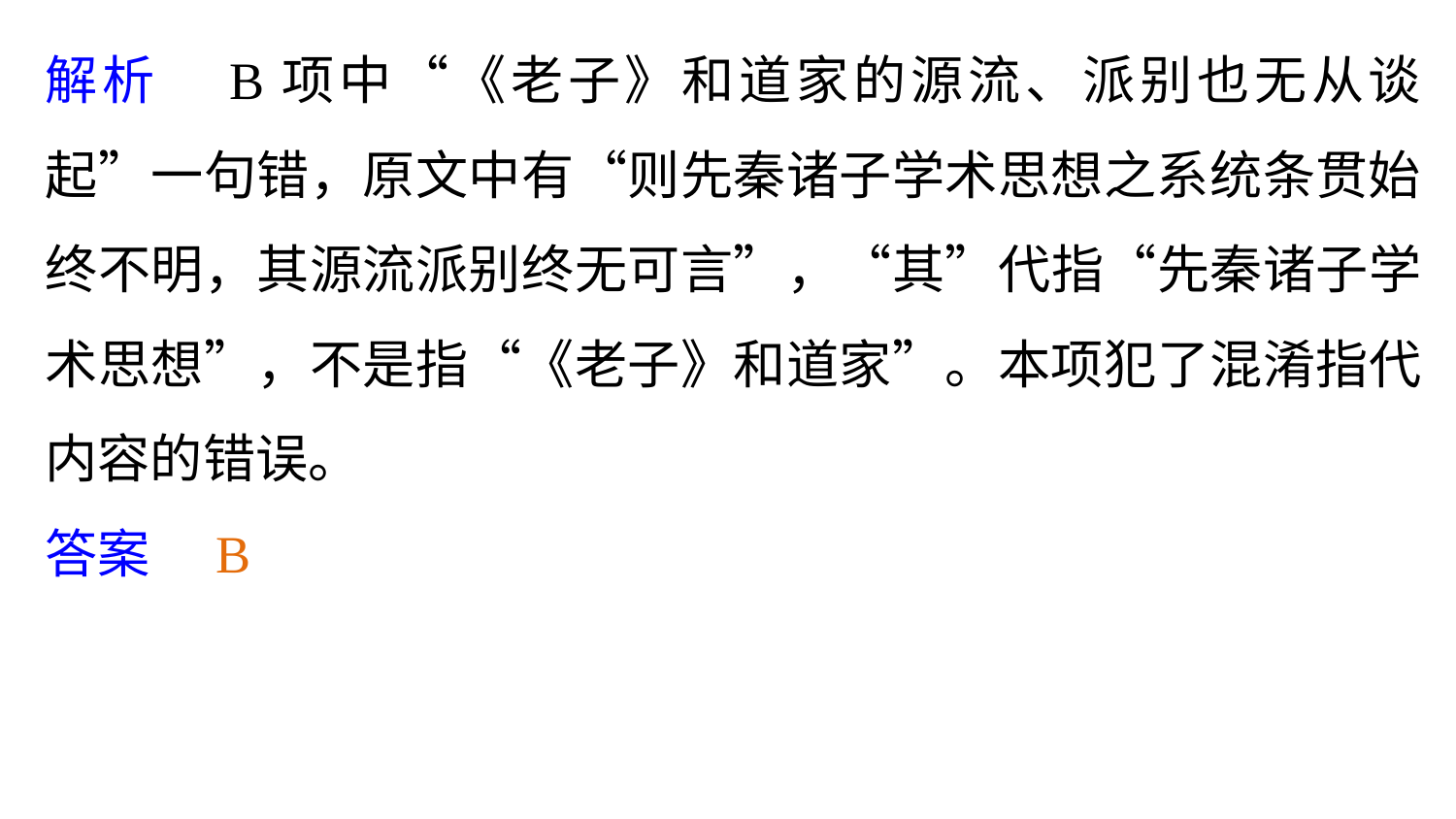

解析　B项中“《老子》和道家的源流、派别也无从谈起”一句错，原文中有“则先秦诸子学术思想之系统条贯始终不明，其源流派别终无可言”，“其”代指“先秦诸子学术思想”，不是指“《老子》和道家”。本项犯了混淆指代内容的错误。
答案　B